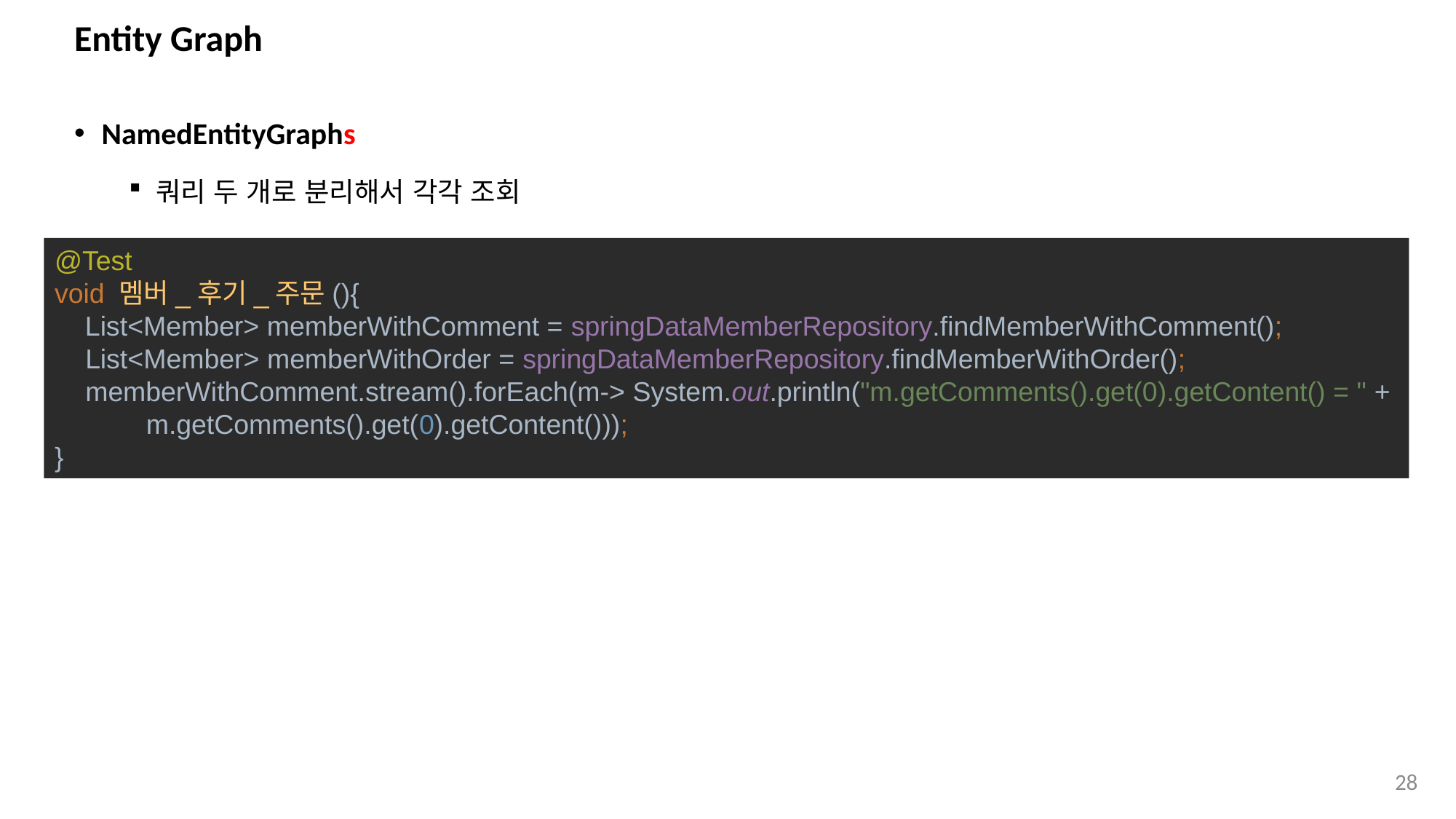

# Entity Graph
NamedEntityGraphs
쿼리 두 개로 분리해서 각각 조회

@Test
void 멤버_후기_주문(){
    List<Member> memberWithComment = springDataMemberRepository.findMemberWithComment();
    List<Member> memberWithOrder = springDataMemberRepository.findMemberWithOrder();
    memberWithComment.stream().forEach(m-> System.out.println("m.getComments().get(0).getContent() = " +
            m.getComments().get(0).getContent()));
}
28